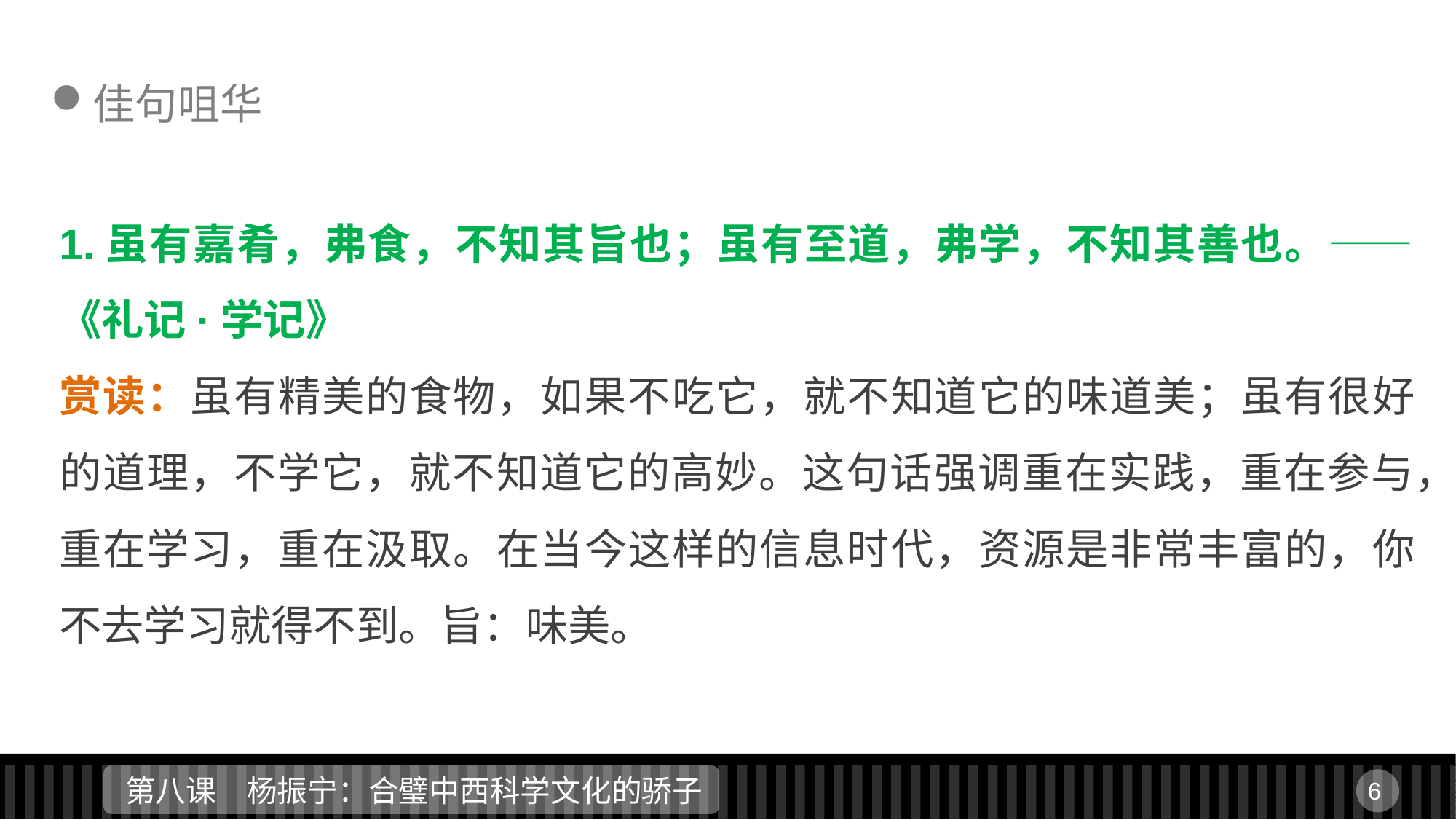

佳句咀华
1.虽有嘉肴，弗食，不知其旨也；虽有至道，弗学，不知其善也。——《礼记·学记》
赏读：虽有精美的食物，如果不吃它，就不知道它的味道美；虽有很好的道理，不学它，就不知道它的高妙。这句话强调重在实践，重在参与，重在学习，重在汲取。在当今这样的信息时代，资源是非常丰富的，你不去学习就得不到。旨：味美。